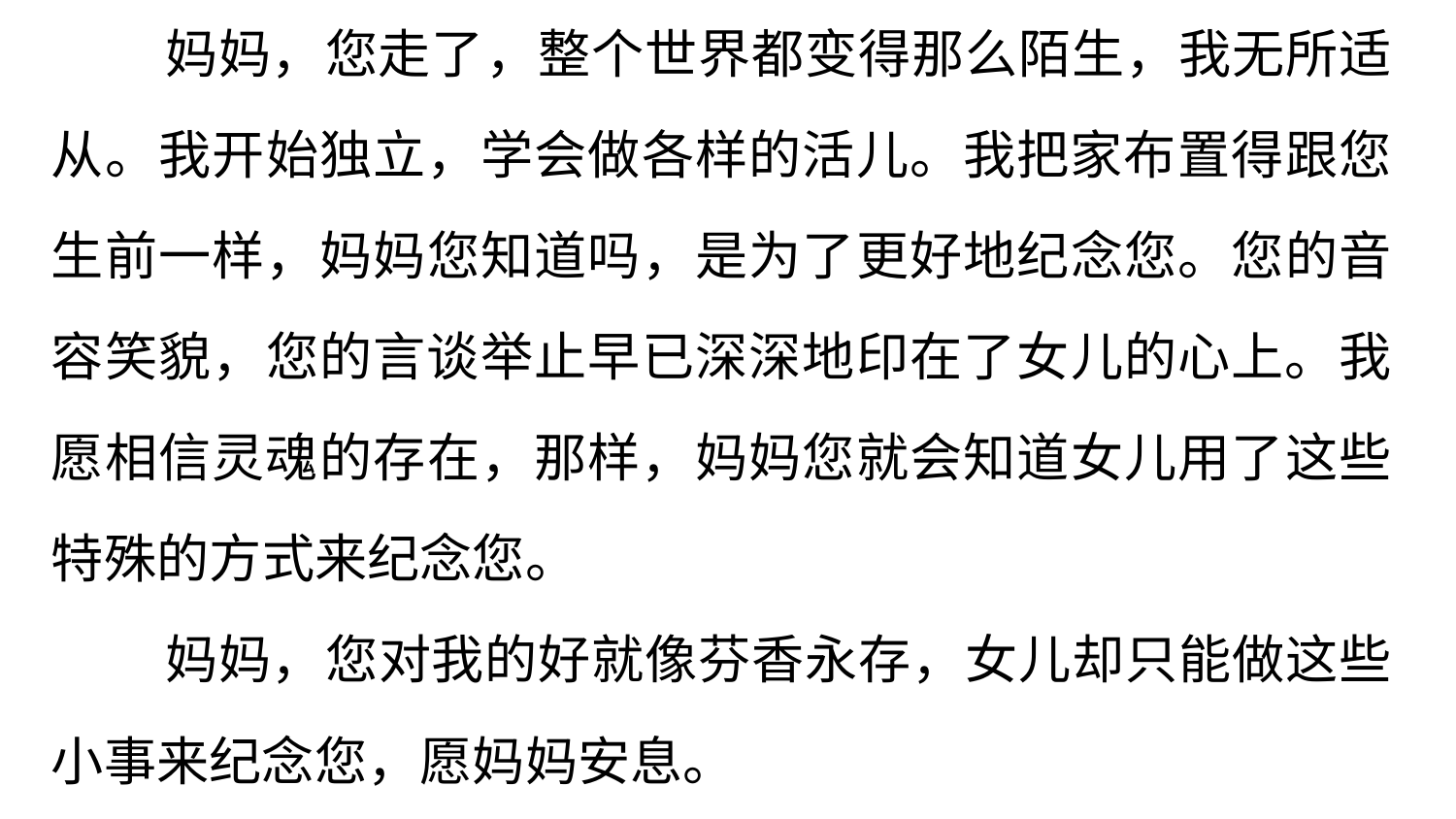

妈妈，您走了，整个世界都变得那么陌生，我无所适从。我开始独立，学会做各样的活儿。我把家布置得跟您生前一样，妈妈您知道吗，是为了更好地纪念您。您的音容笑貌，您的言谈举止早已深深地印在了女儿的心上。我愿相信灵魂的存在，那样，妈妈您就会知道女儿用了这些特殊的方式来纪念您。
        妈妈，您对我的好就像芬香永存，女儿却只能做这些小事来纪念您，愿妈妈安息。